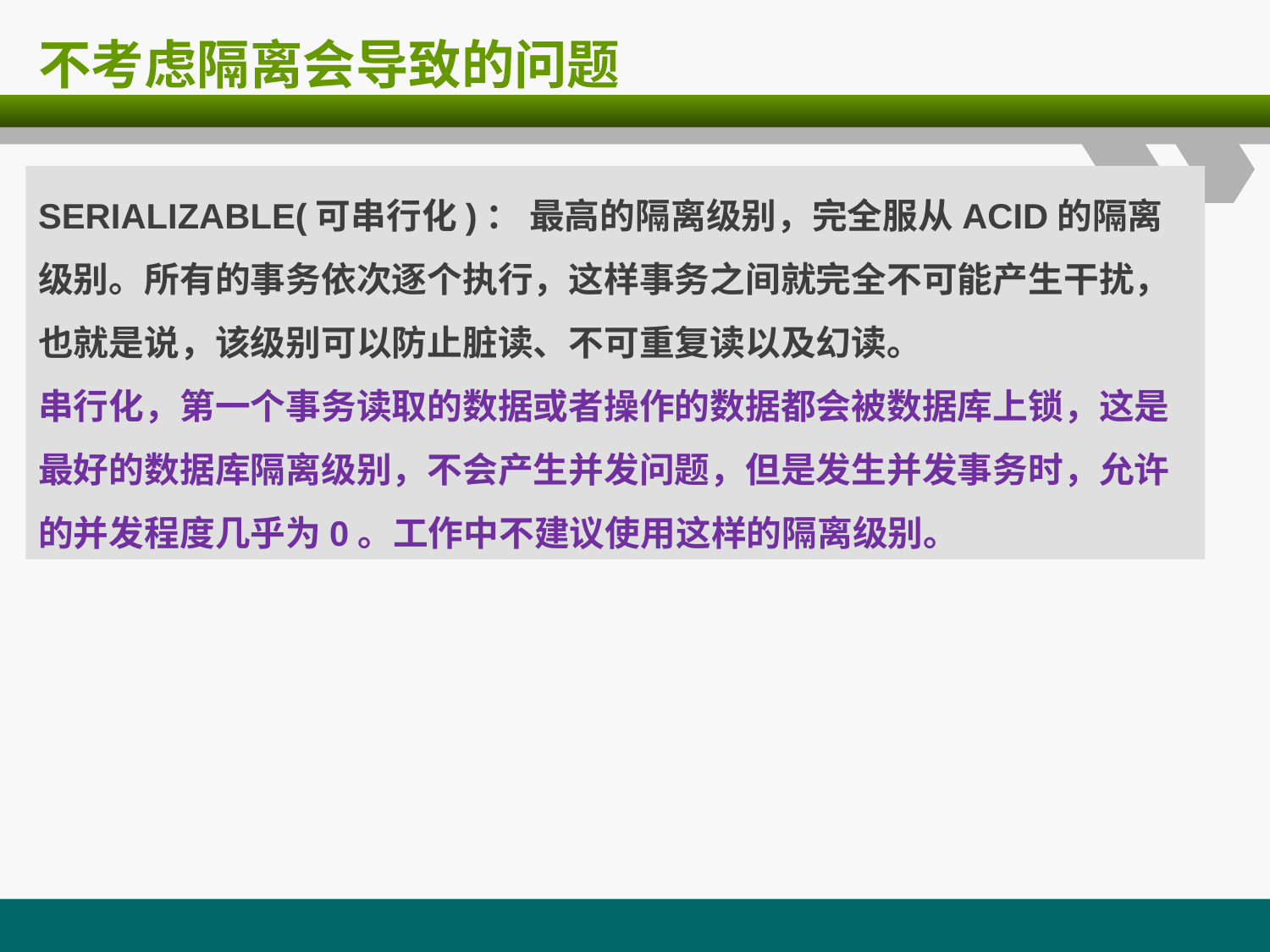

# 不考虑隔离会导致的问题
SERIALIZABLE(可串行化)： 最高的隔离级别，完全服从ACID的隔离级别。所有的事务依次逐个执行，这样事务之间就完全不可能产生干扰，也就是说，该级别可以防止脏读、不可重复读以及幻读。
串行化，第一个事务读取的数据或者操作的数据都会被数据库上锁，这是最好的数据库隔离级别，不会产生并发问题，但是发生并发事务时，允许的并发程度几乎为0。工作中不建议使用这样的隔离级别。